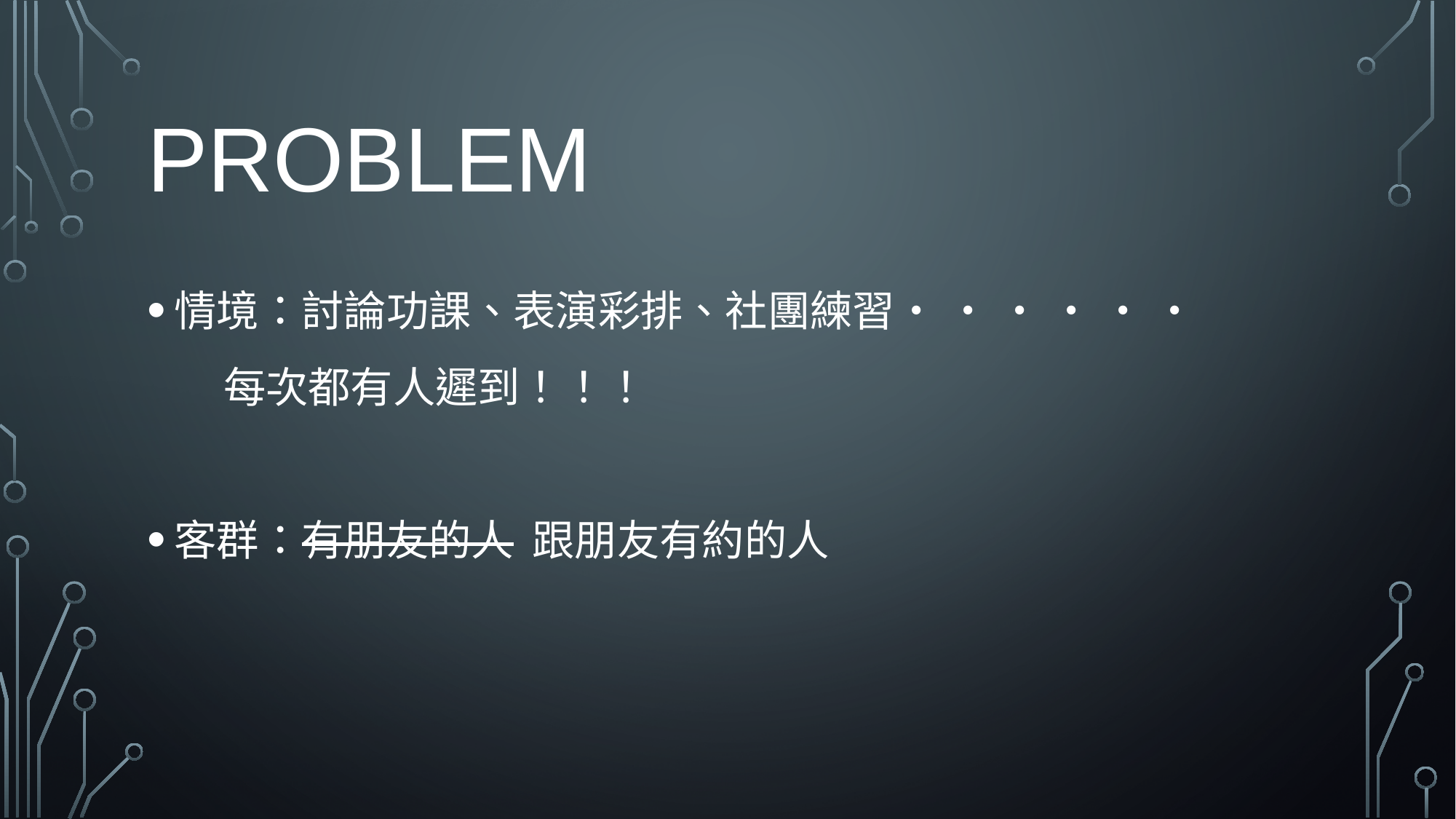

# Problem
情境：討論功課、表演彩排、社團練習‧ ‧ ‧ ‧ ‧ ‧
       每次都有人遲到！！！

客群：有朋友的人  跟朋友有約的人